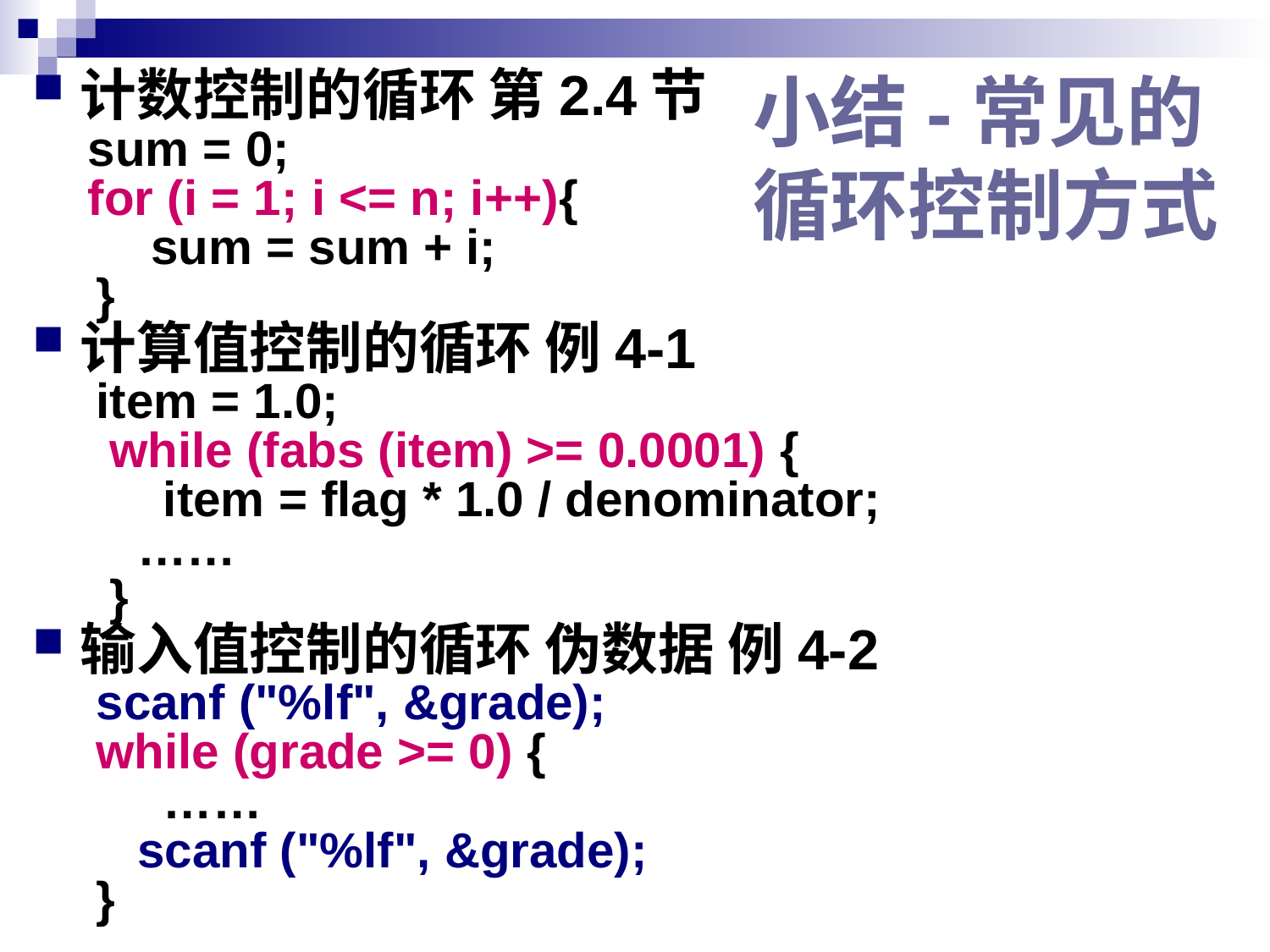

# 小结-常见的 循环控制方式
计数控制的循环 第2.4节
sum = 0;
for (i = 1; i <= n; i++){
    sum = sum + i;
}
计算值控制的循环 例4-1
item = 1.0;
 while (fabs (item) >= 0.0001) {
	  item = flag * 1.0 / denominator;
   ……
 }
输入值控制的循环 伪数据 例4-2
scanf ("%lf", &grade);
while (grade >= 0) {
	  ……
   scanf ("%lf", &grade);
}